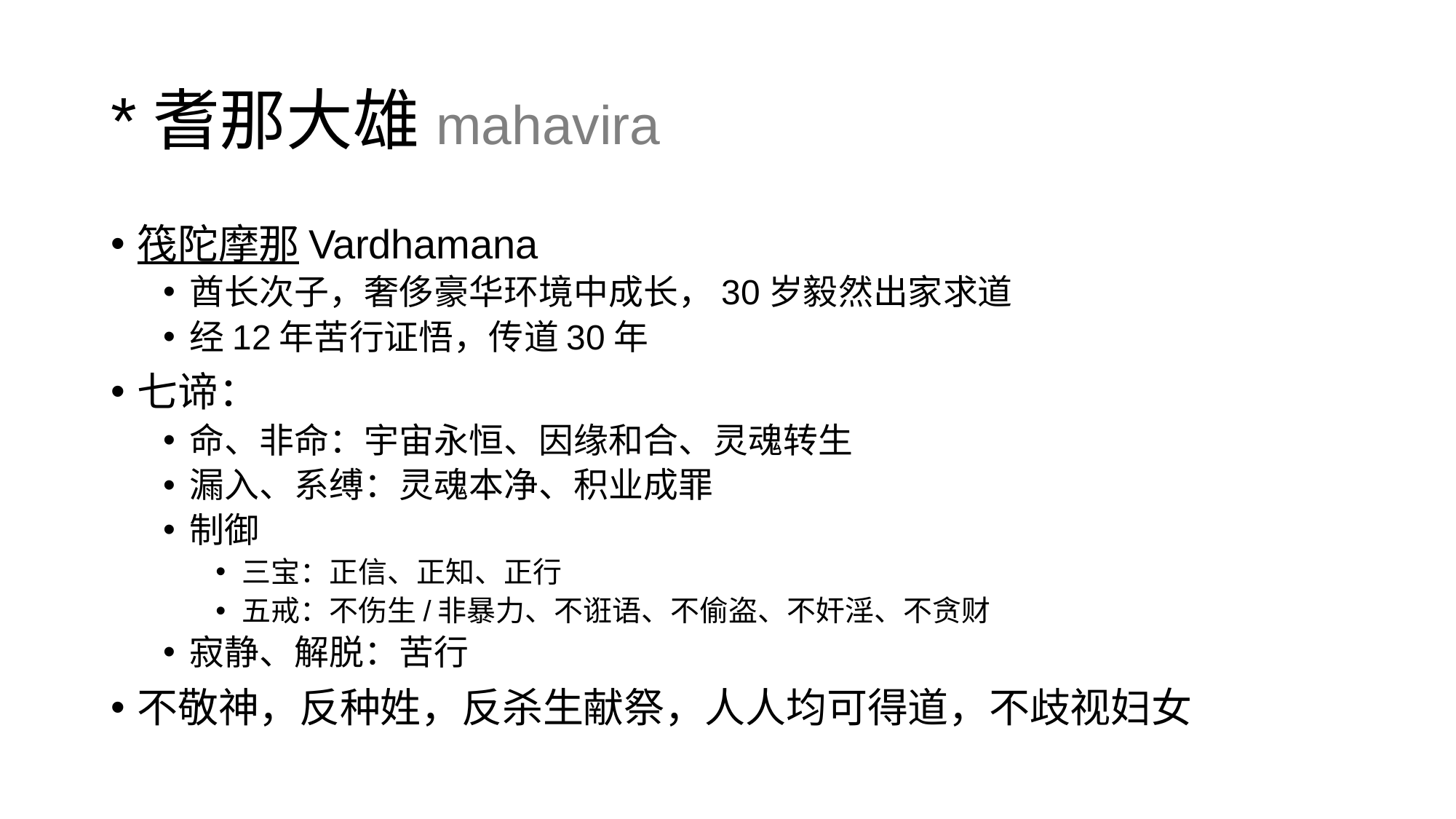

# *耆那大雄mahavira
筏陀摩那Vardhamana
酋长次子，奢侈豪华环境中成长，30岁毅然出家求道
经12年苦行证悟，传道30年
七谛：
命、非命：宇宙永恒、因缘和合、灵魂转生
漏入、系缚：灵魂本净、积业成罪
制御
三宝：正信、正知、正行
五戒：不伤生/非暴力、不诳语、不偷盗、不奸淫、不贪财
寂静、解脱：苦行
不敬神，反种姓，反杀生献祭，人人均可得道，不歧视妇女